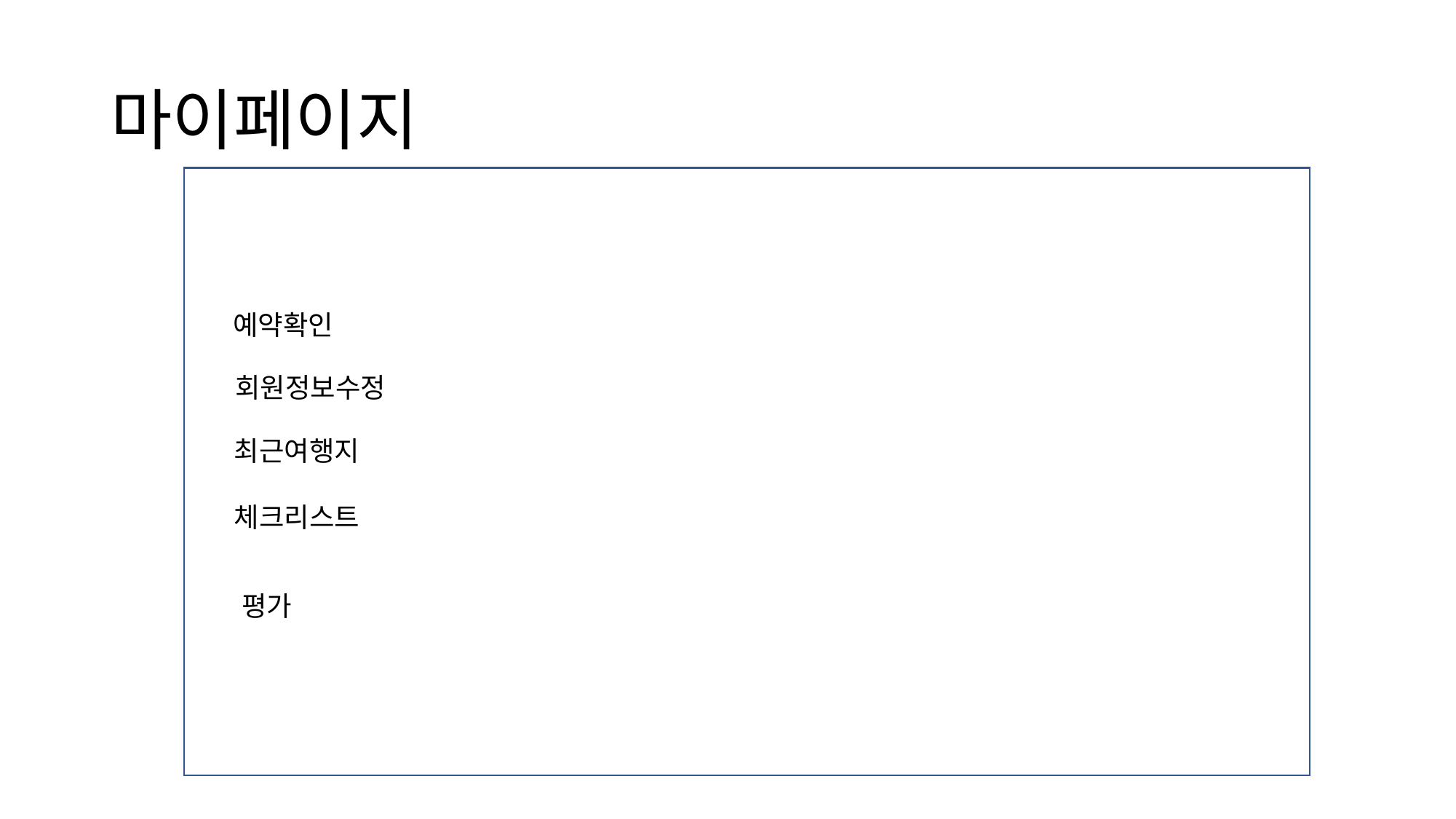

# 마이페이지

예약확인
회원정보수정
최근여행지
체크리스트
평가